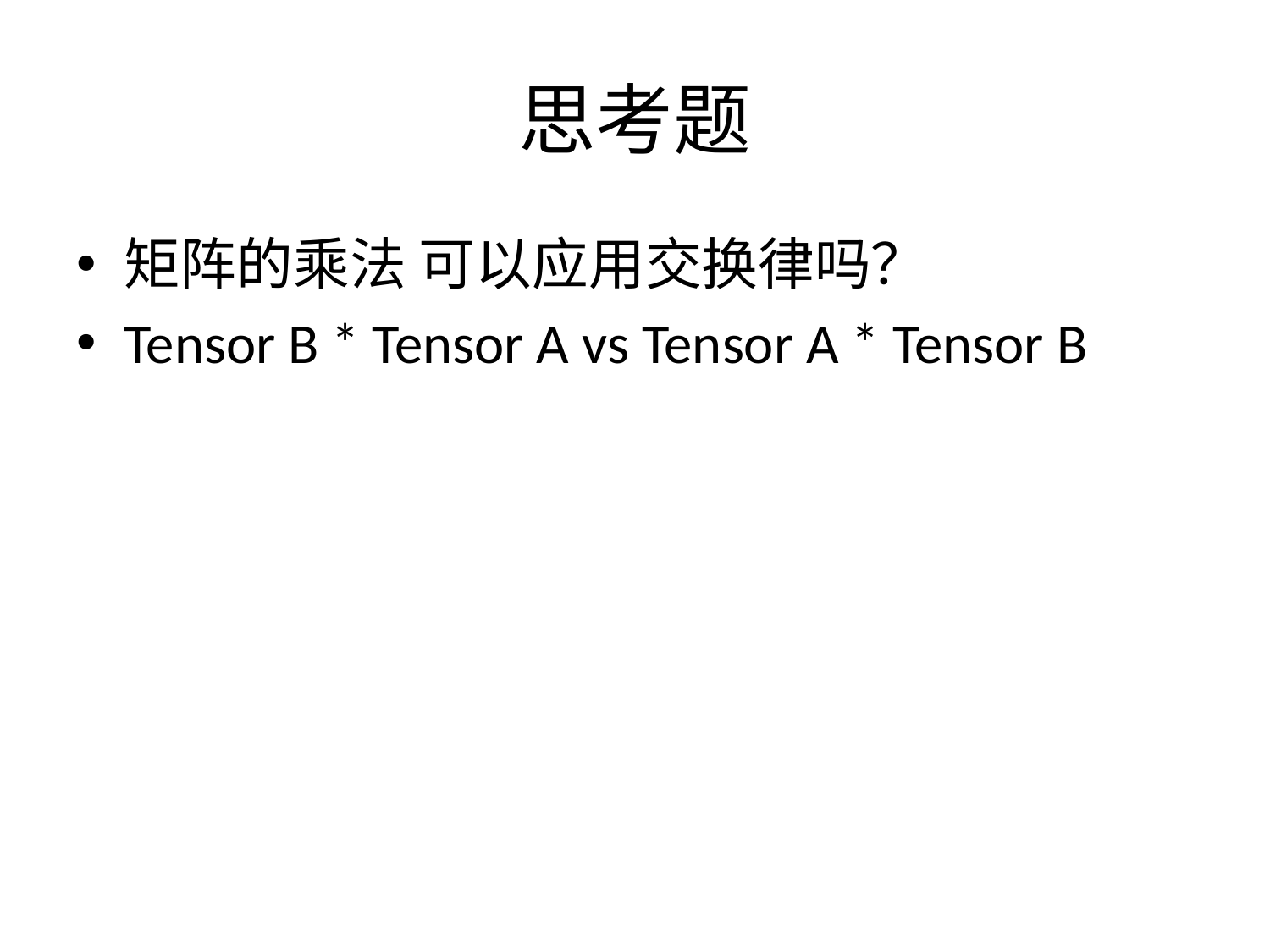

# 思考题
矩阵的乘法 可以应用交换律吗？
Tensor B * Tensor A vs Tensor A * Tensor B